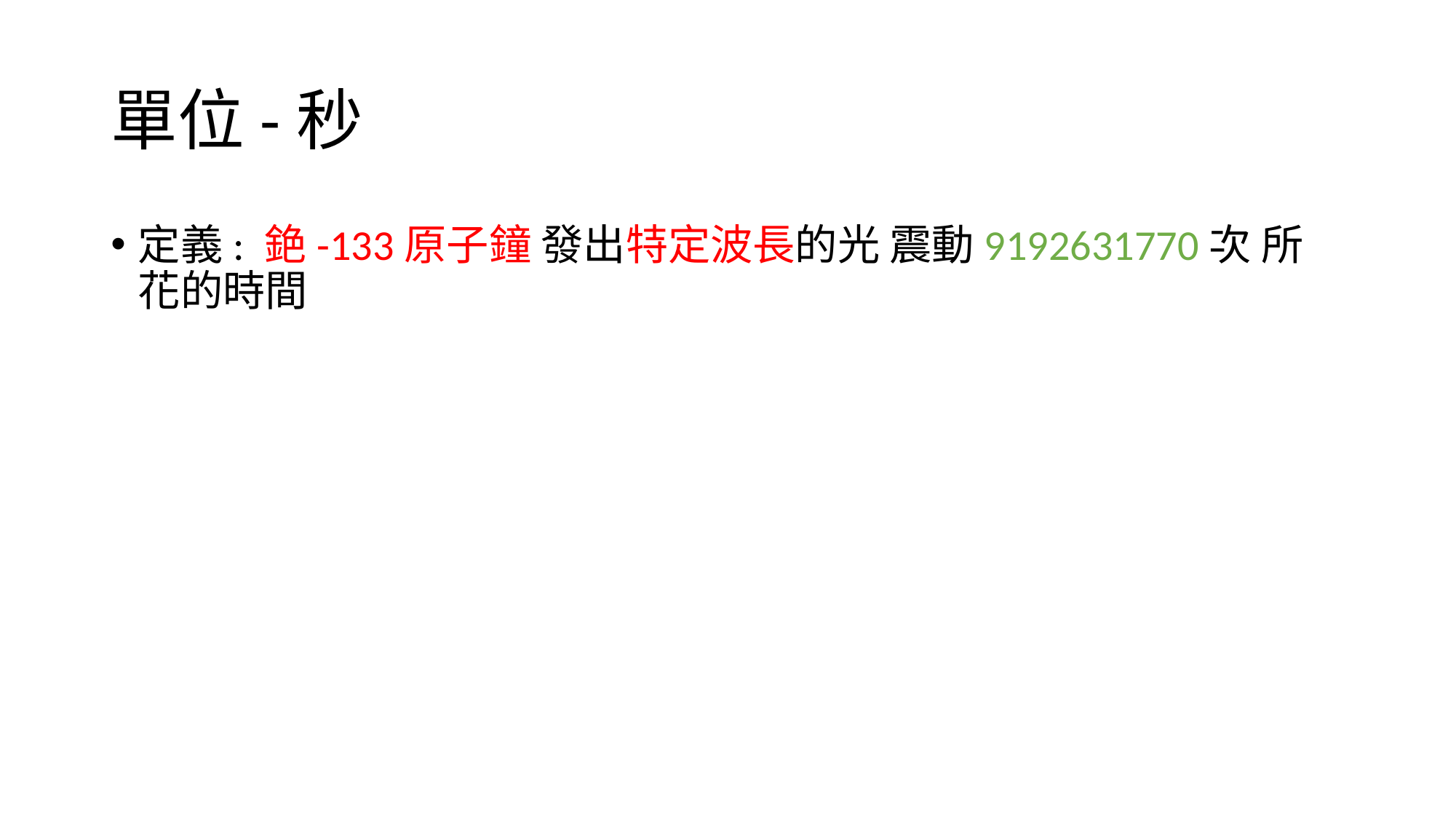

# 單位-秒
定義: 銫-133原子鐘 發出特定波長的光 震動9192631770次 所花的時間